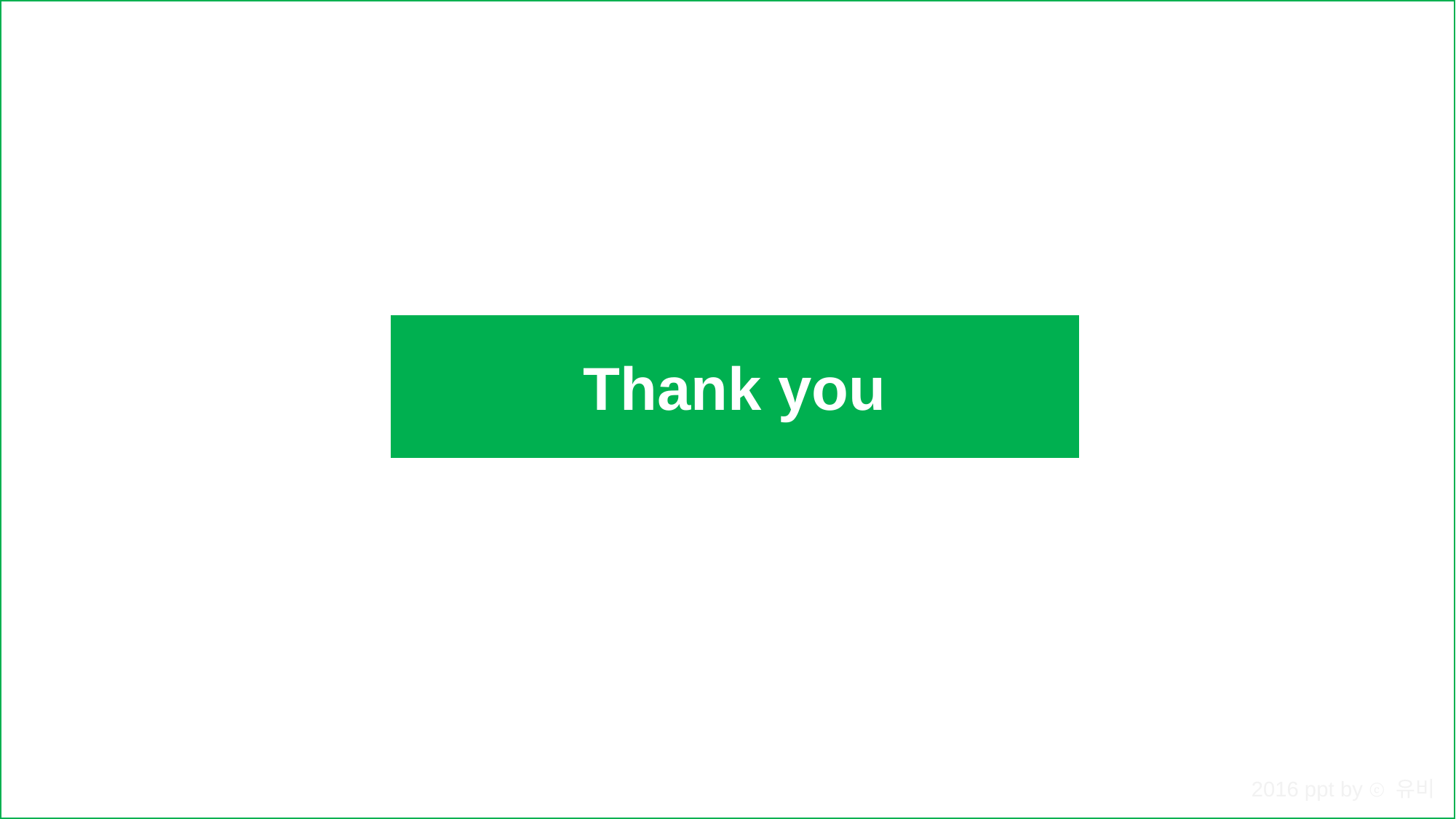

Thank you
2016 ppt by ⓒ 유비